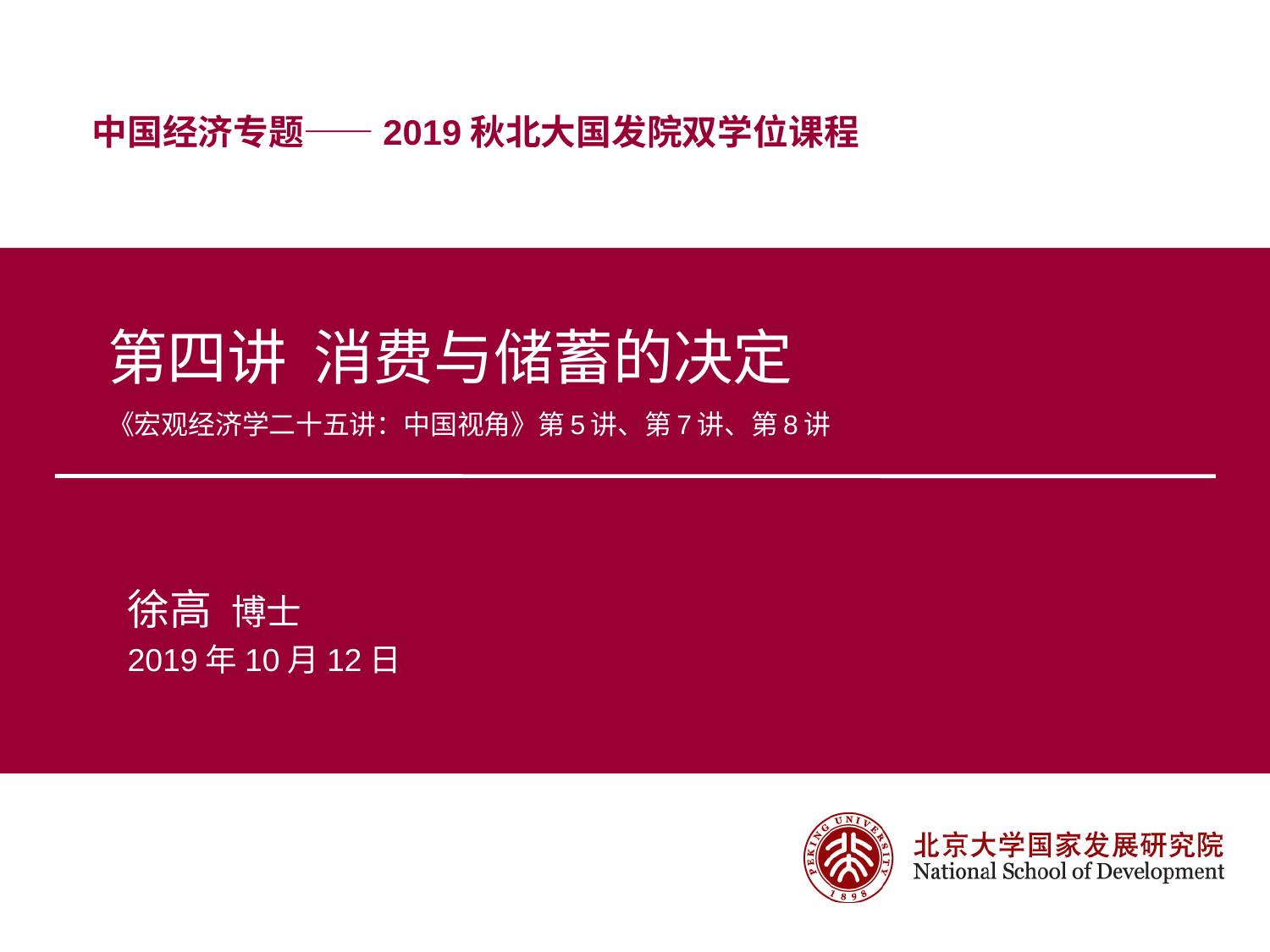

# 第四讲  消费与储蓄的决定 《宏观经济学二十五讲：中国视角》第5讲、第7讲、第8讲

徐高  博士
2019年10月12日